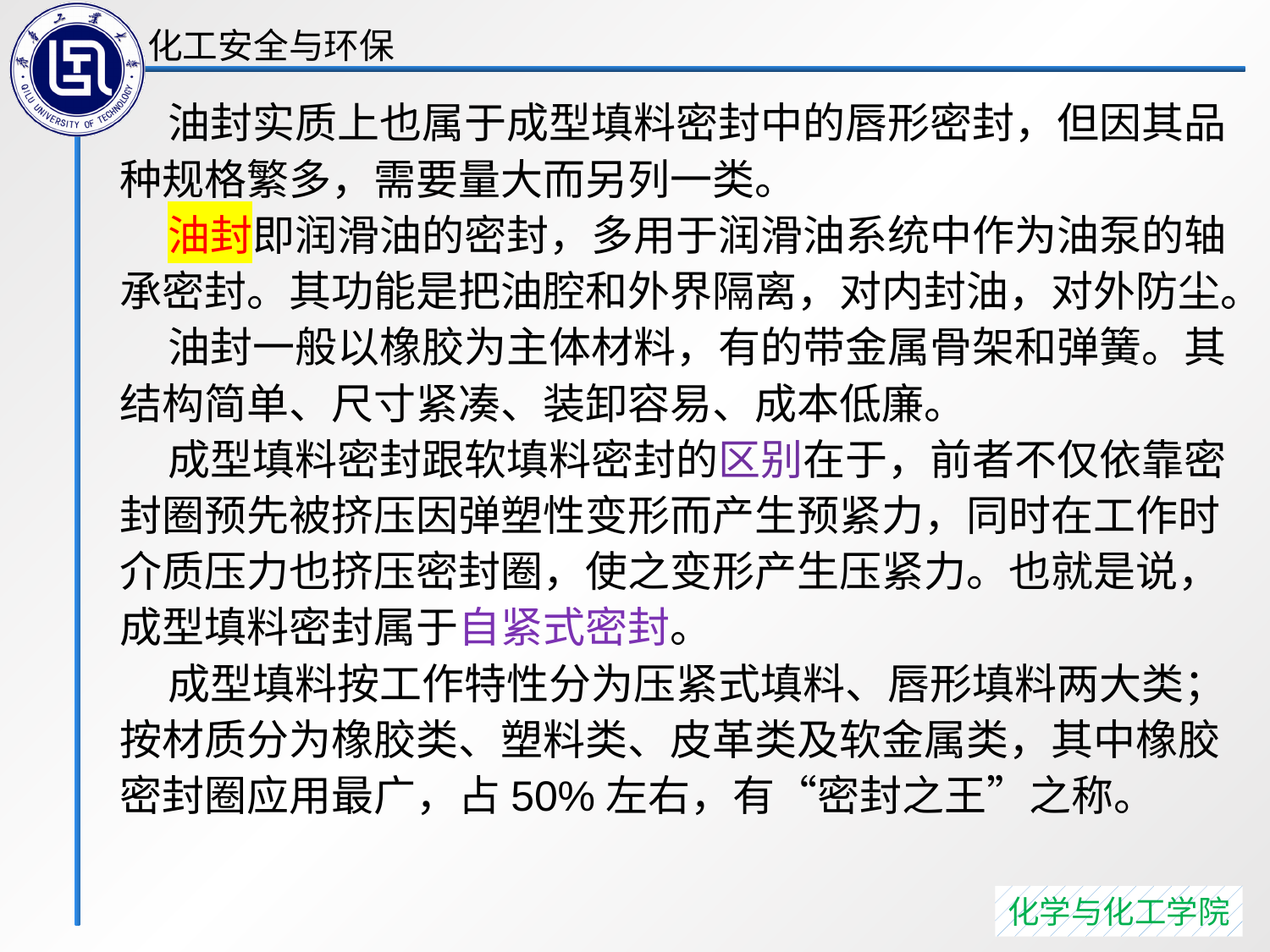

油封实质上也属于成型填料密封中的唇形密封，但因其品种规格繁多，需要量大而另列一类。
    油封即润滑油的密封，多用于润滑油系统中作为油泵的轴承密封。其功能是把油腔和外界隔离，对内封油，对外防尘。
    油封一般以橡胶为主体材料，有的带金属骨架和弹簧。其结构简单、尺寸紧凑、装卸容易、成本低廉。
    成型填料密封跟软填料密封的区别在于，前者不仅依靠密封圈预先被挤压因弹塑性变形而产生预紧力，同时在工作时介质压力也挤压密封圈，使之变形产生压紧力。也就是说，成型填料密封属于自紧式密封。
    成型填料按工作特性分为压紧式填料、唇形填料两大类；按材质分为橡胶类、塑料类、皮革类及软金属类，其中橡胶密封圈应用最广，占50%左右，有“密封之王”之称。